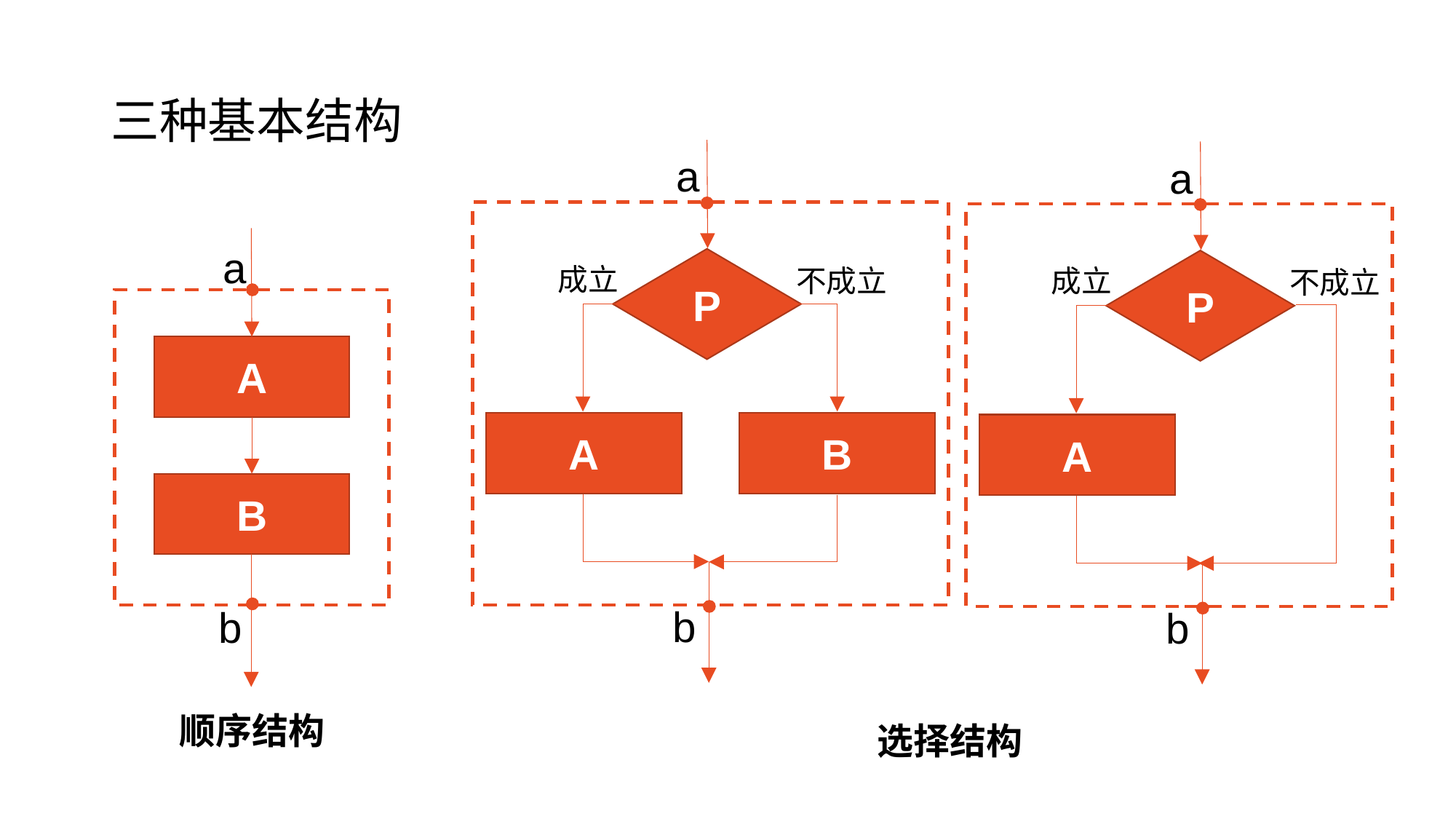

# 三种基本结构
a

P
成立
不成立

A
B

b

a

P
成立
不成立

A

b

a

A
B
b

顺序结构
选择结构